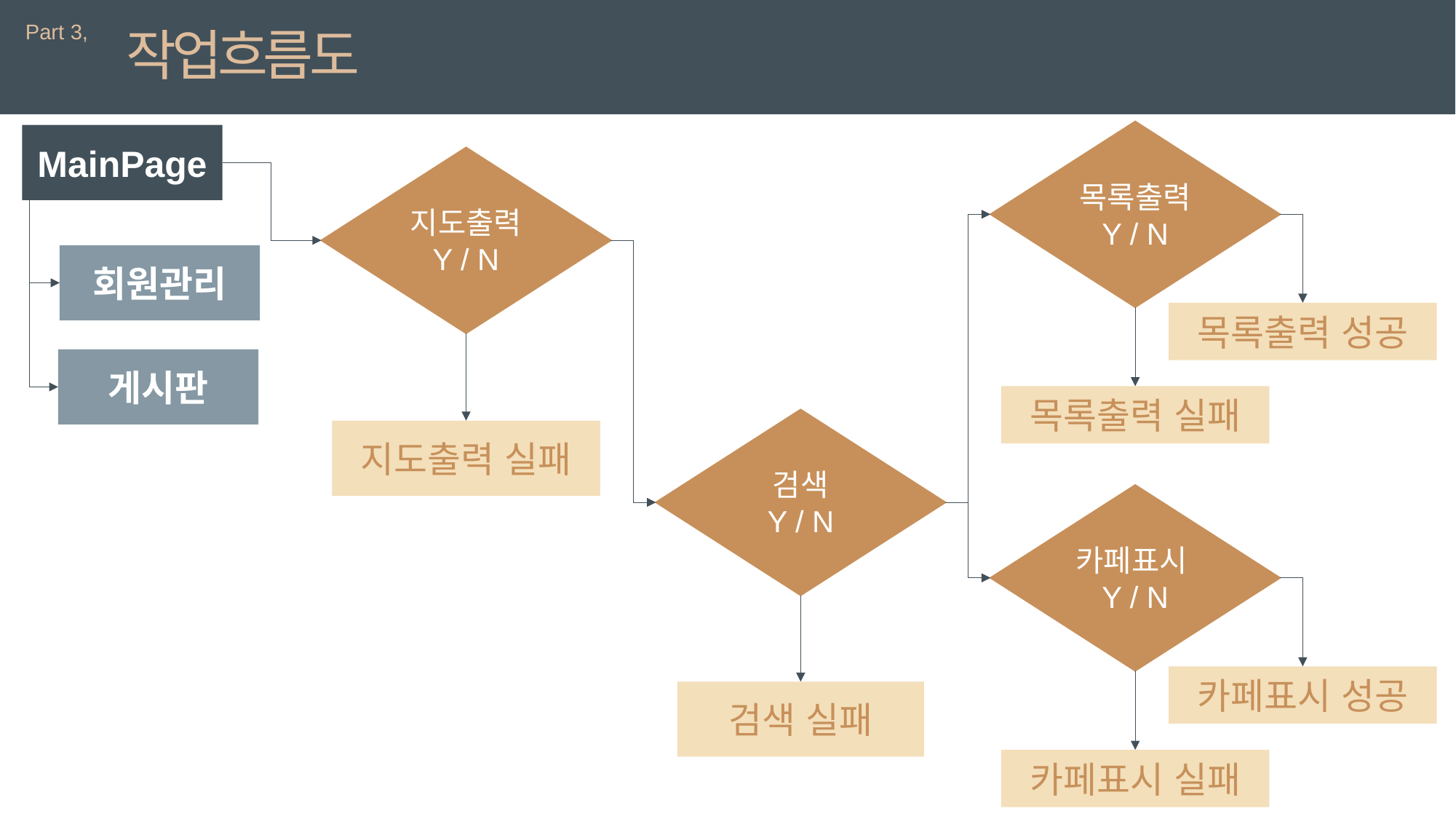

Part 3,
작업흐름도
목록출력
Y / N
MainPage
지도출력
Y / N
회원관리
목록출력 성공
게시판
목록출력 실패
검색
Y / N
지도출력 실패
카페표시Y / N
카페표시 성공
검색 실패
카페표시 실패